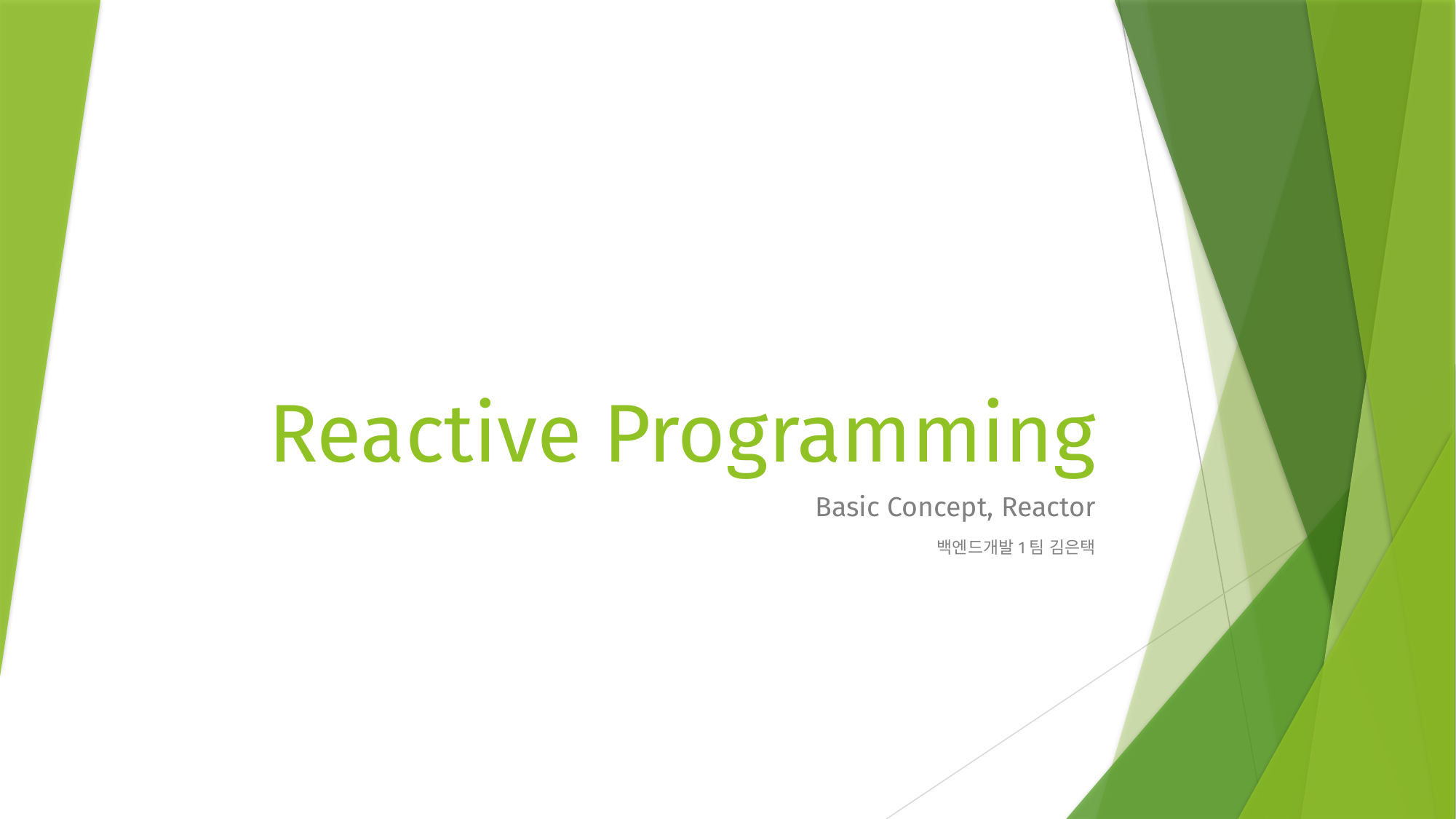

# Reactive Programming
Basic Concept, Reactor
백엔드개발1팀 김은택